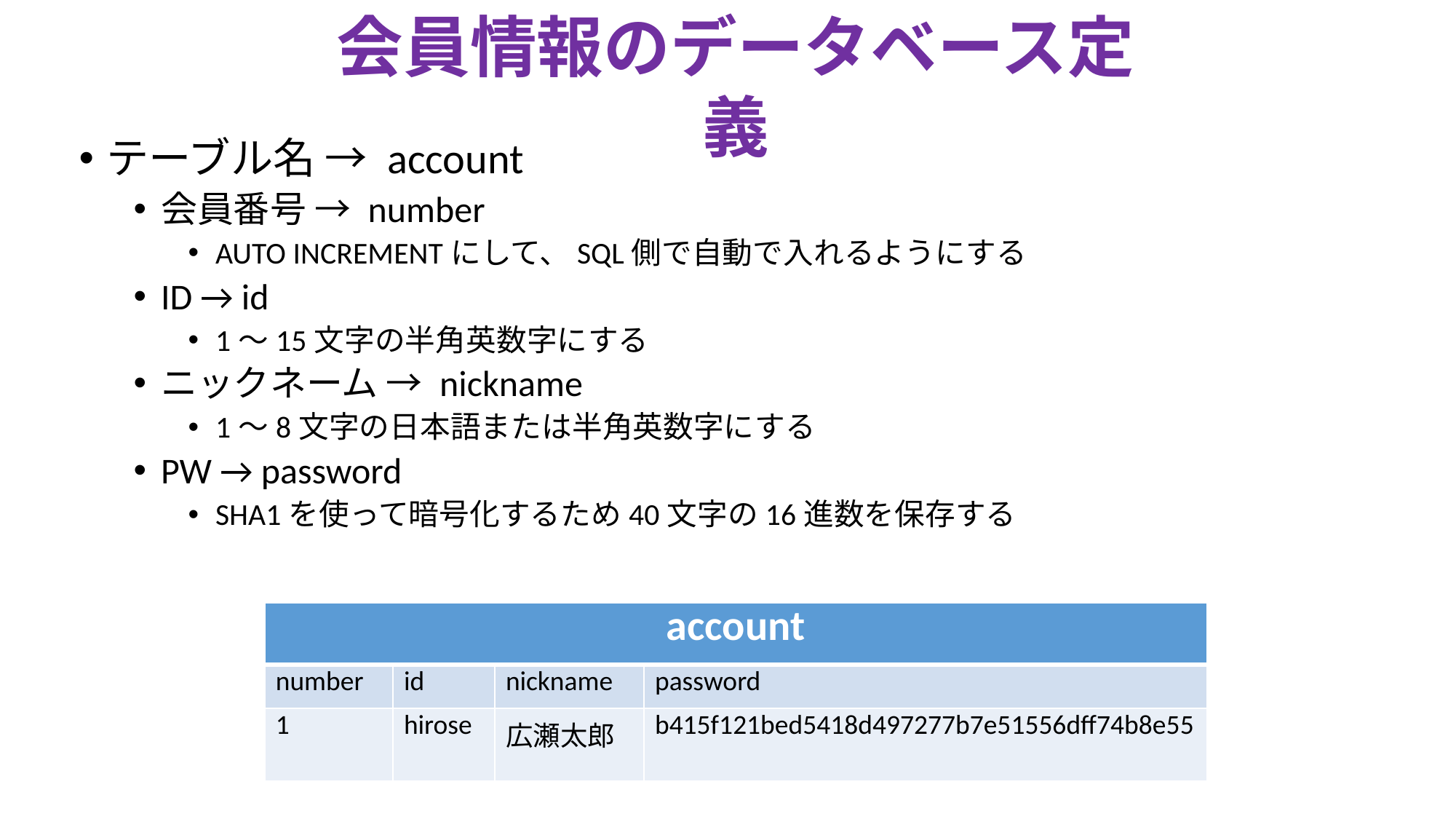

会員情報のデータベース定義
テーブル名 → account
会員番号 → number
AUTO INCREMENTにして、SQL側で自動で入れるようにする
ID → id
1～15文字の半角英数字にする
ニックネーム → nickname
1～8文字の日本語または半角英数字にする
PW → password
SHA1を使って暗号化するため40文字の16進数を保存する
| account |  |  |  |
| --- | --- | --- | --- |
| number | id | nickname | password |
| 1 | hirose | 広瀬太郎 | b415f121bed5418d497277b7e51556dff74b8e55 |